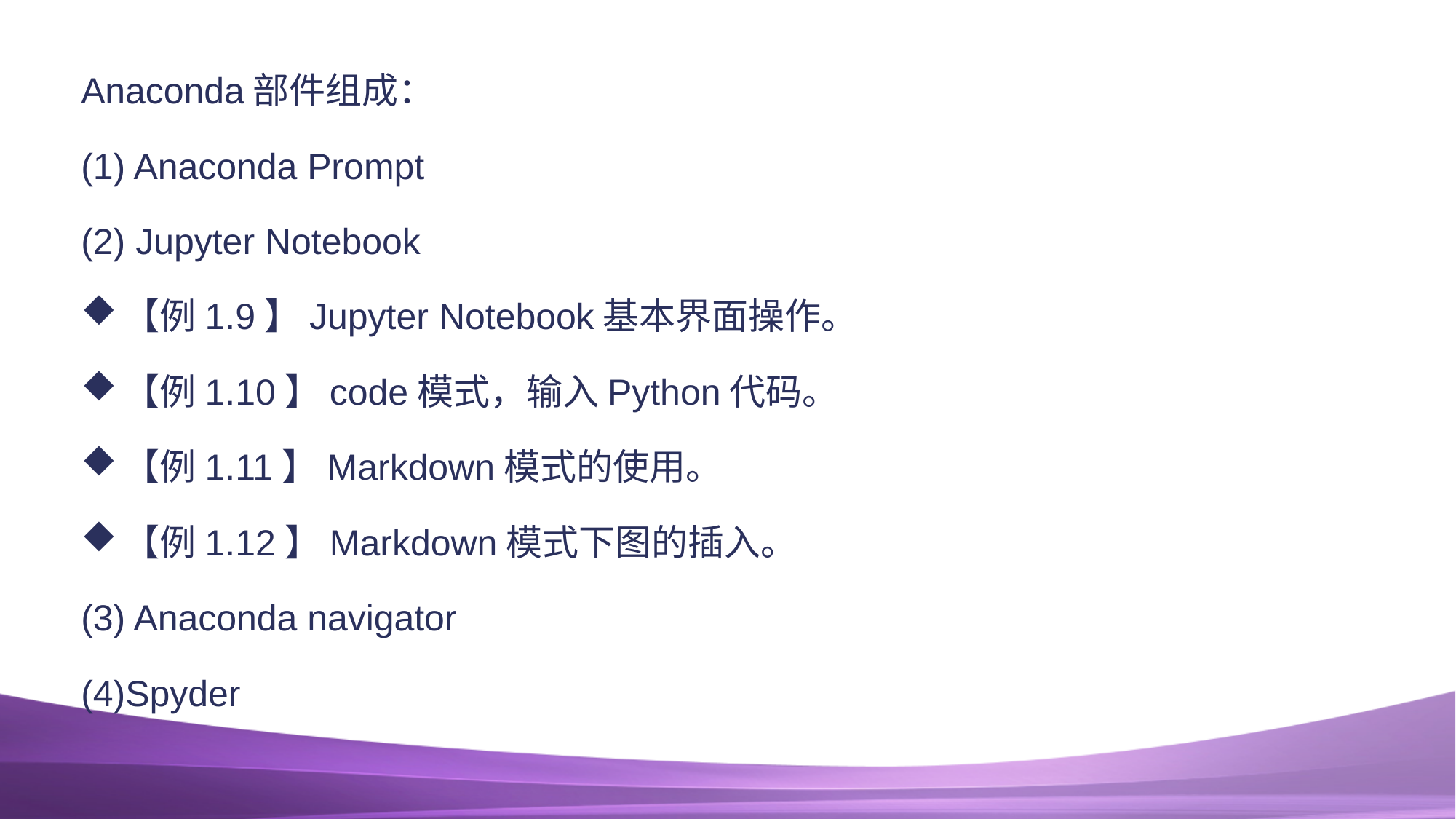

Anaconda部件组成：
(1) Anaconda Prompt
(2) Jupyter Notebook
【例1.9】Jupyter Notebook基本界面操作。
【例1.10】code模式，输入Python代码。
【例1.11】Markdown模式的使用。
【例1.12】Markdown模式下图的插入。
(3) Anaconda navigator
(4)Spyder